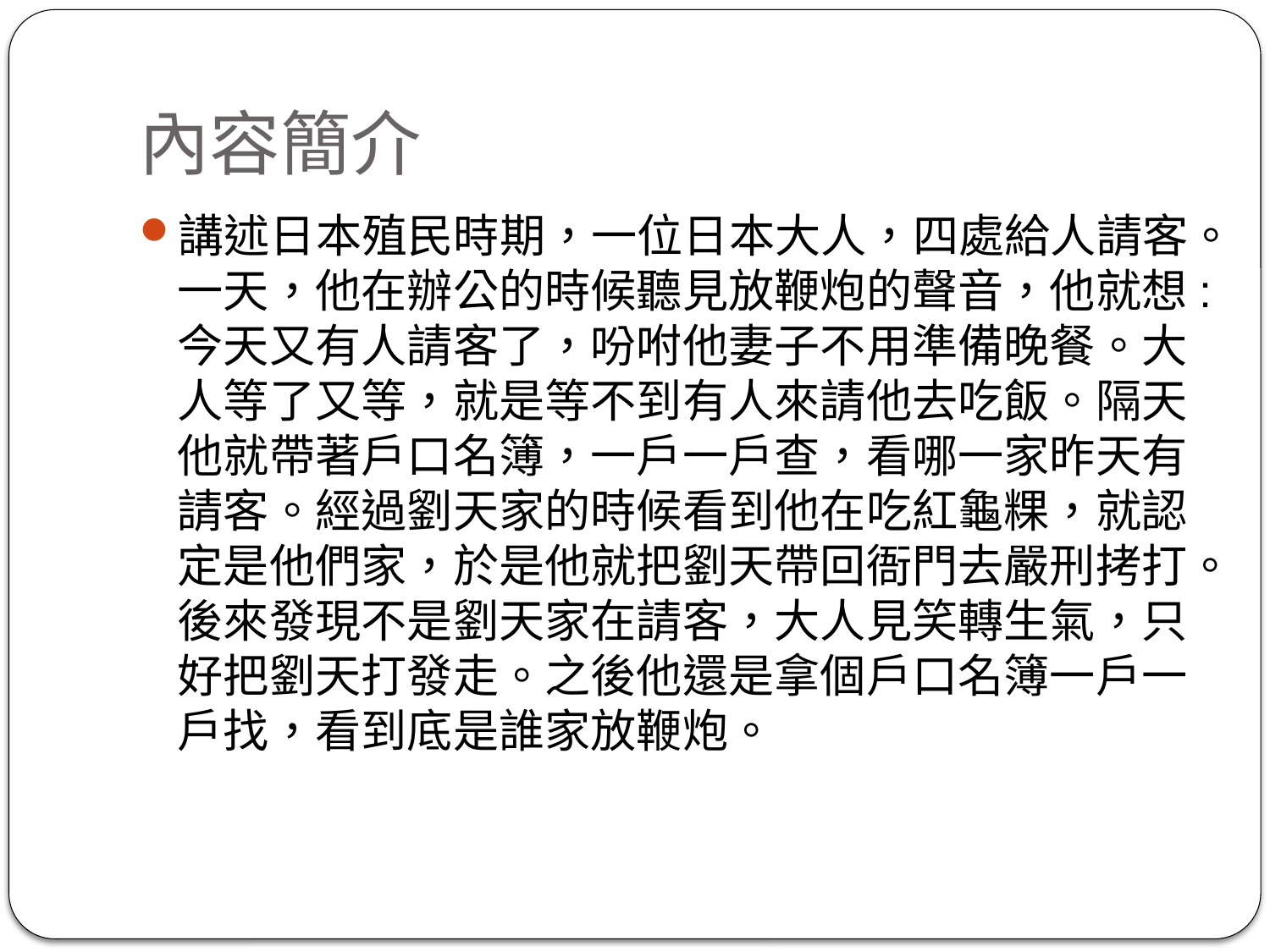

# 內容簡介
講述日本殖民時期，一位日本大人，四處給人請客。一天，他在辦公的時候聽見放鞭炮的聲音，他就想:今天又有人請客了，吩咐他妻子不用準備晚餐。大人等了又等，就是等不到有人來請他去吃飯。隔天他就帶著戶口名簿，一戶一戶查，看哪一家昨天有請客。經過劉天家的時候看到他在吃紅龜粿，就認定是他們家，於是他就把劉天帶回衙門去嚴刑拷打。後來發現不是劉天家在請客，大人見笑轉生氣，只好把劉天打發走。之後他還是拿個戶口名簿一戶一戶找，看到底是誰家放鞭炮。